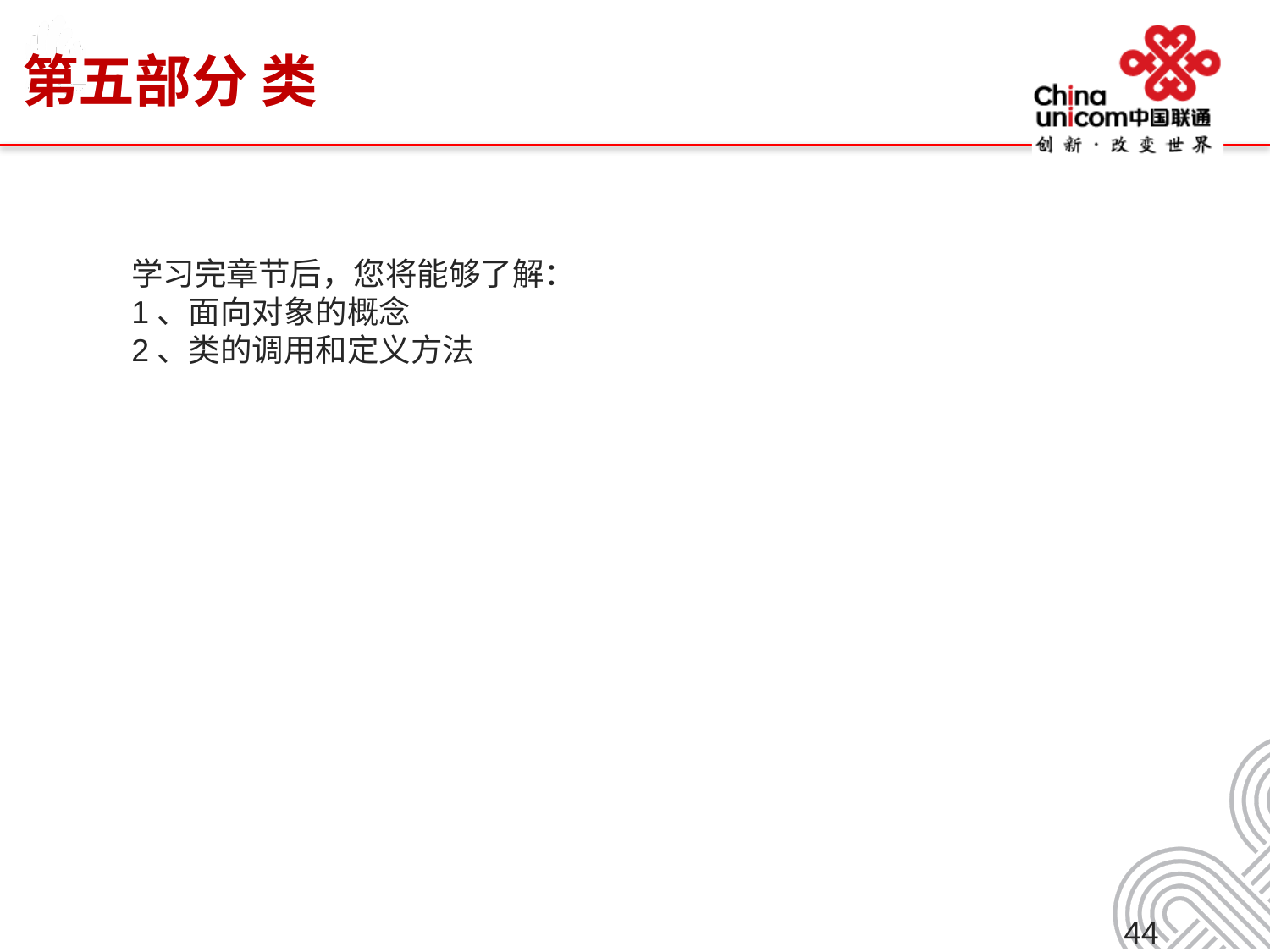

第五部分 类

学习完章节后，您将能够了解：
1、面向对象的概念
2、类的调用和定义方法